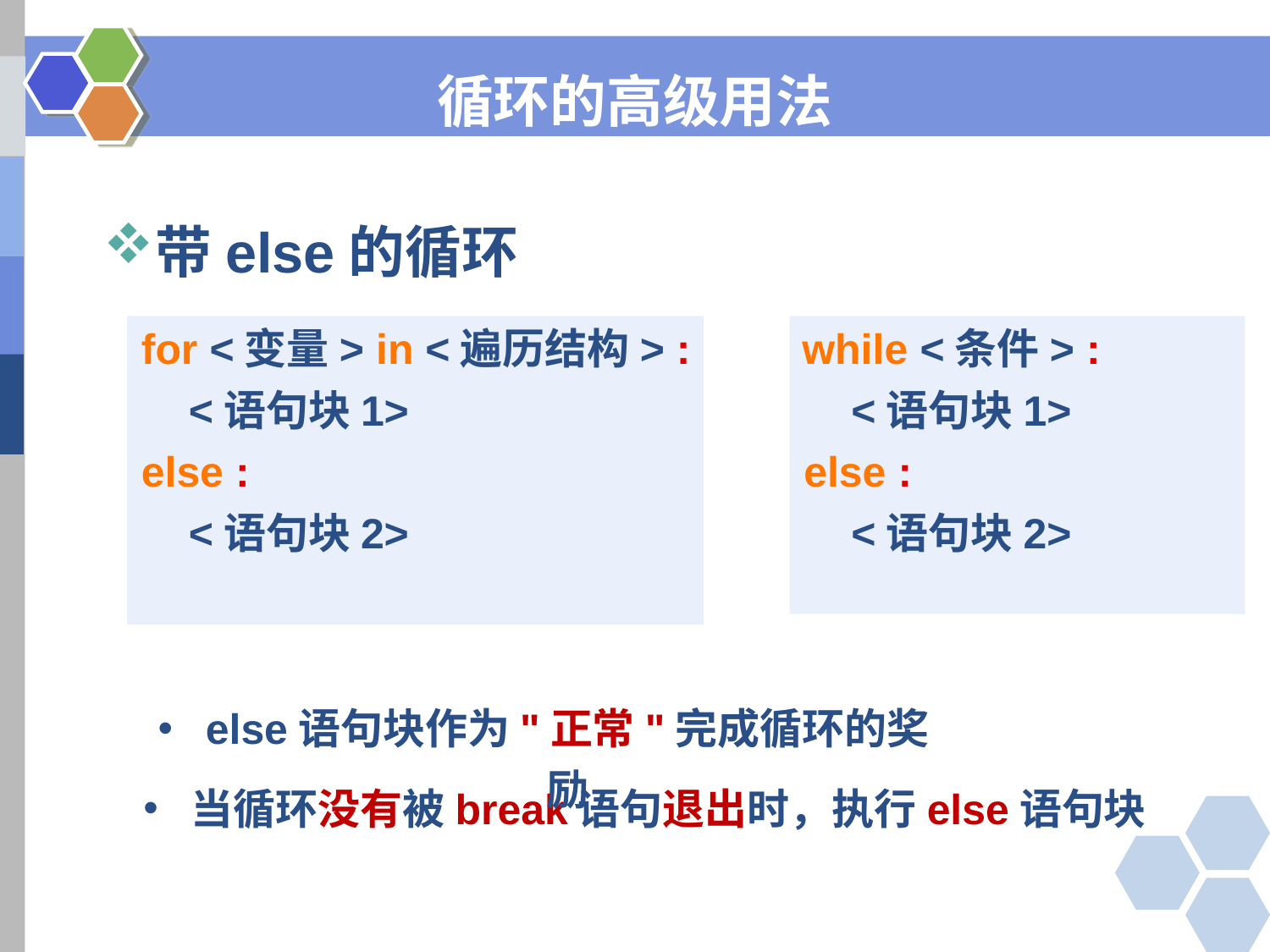

循环的高级用法

带else的循环
for <变量> in <遍历结构> :
    <语句块1>
else :
    <语句块2>

while <条件> :
    <语句块1>
else :
    <语句块2>

else语句块作为"正常"完成循环的奖励
当循环没有被break语句退出时，执行else语句块